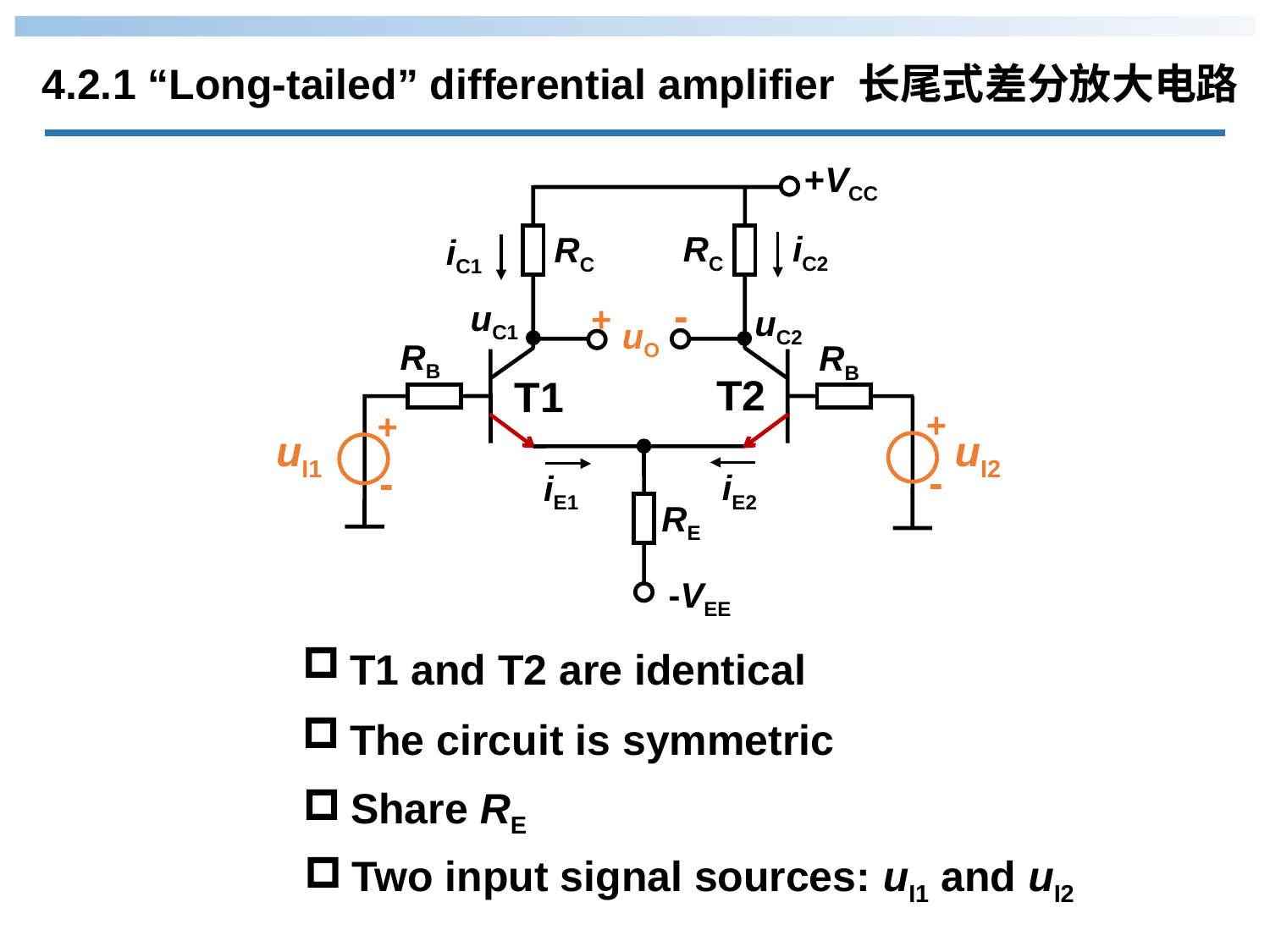

4.2.1 “Long-tailed” differential amplifier 长尾式差分放大电路

+VCC

RC

RB

RE

RC

RB

uO
uI1
-
+

T2
T1

+
+
uI2

-
-

-VEE

iC2
iC1
iE2
iE1
uC1
uC2

T1 and T2 are identical
The circuit is symmetric
Share RE
Two input signal sources: uI1 and uI2